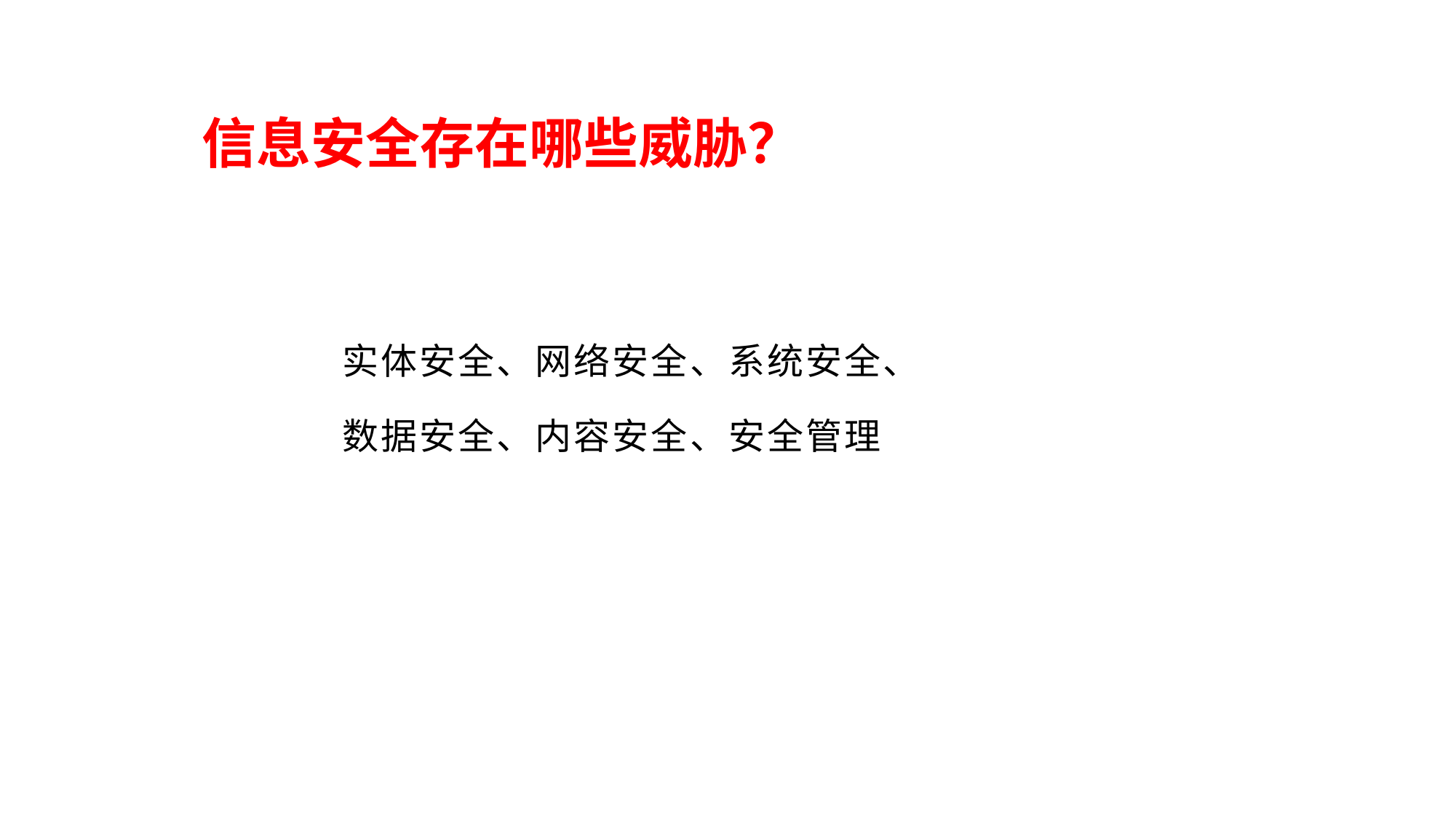

信息安全存在哪些威胁？
实体安全、网络安全、系统安全、
数据安全、内容安全、安全管理